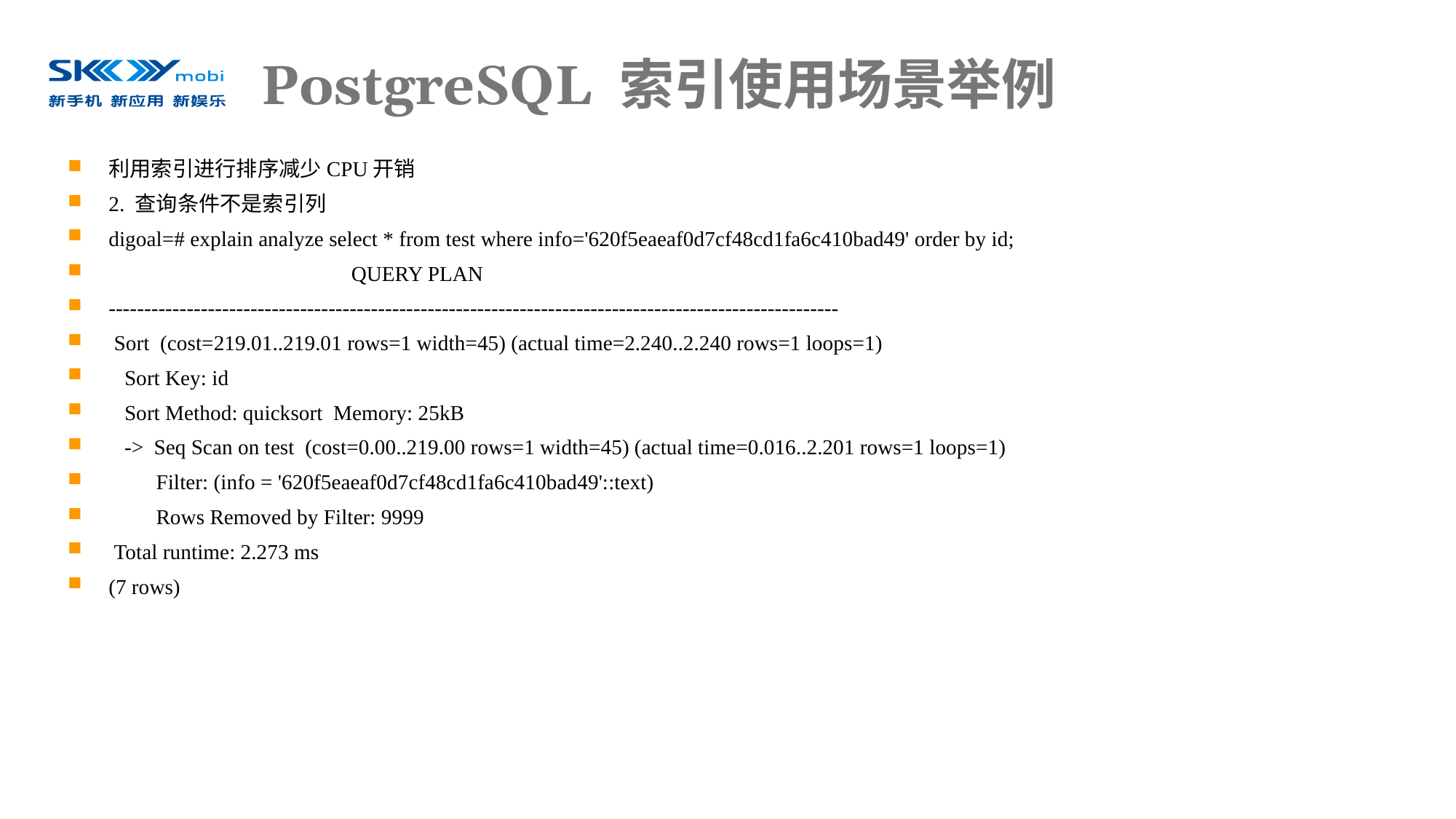

# PostgreSQL 索引使用场景举例
利用索引进行排序减少CPU开销
2. 查询条件不是索引列
digoal=# explain analyze select * from test where info='620f5eaeaf0d7cf48cd1fa6c410bad49' order by id;
                                              QUERY PLAN
-------------------------------------------------------------------------------------------------------
 Sort  (cost=219.01..219.01 rows=1 width=45) (actual time=2.240..2.240 rows=1 loops=1)
   Sort Key: id
   Sort Method: quicksort  Memory: 25kB
   ->  Seq Scan on test  (cost=0.00..219.00 rows=1 width=45) (actual time=0.016..2.201 rows=1 loops=1)
         Filter: (info = '620f5eaeaf0d7cf48cd1fa6c410bad49'::text)
         Rows Removed by Filter: 9999
 Total runtime: 2.273 ms
(7 rows)